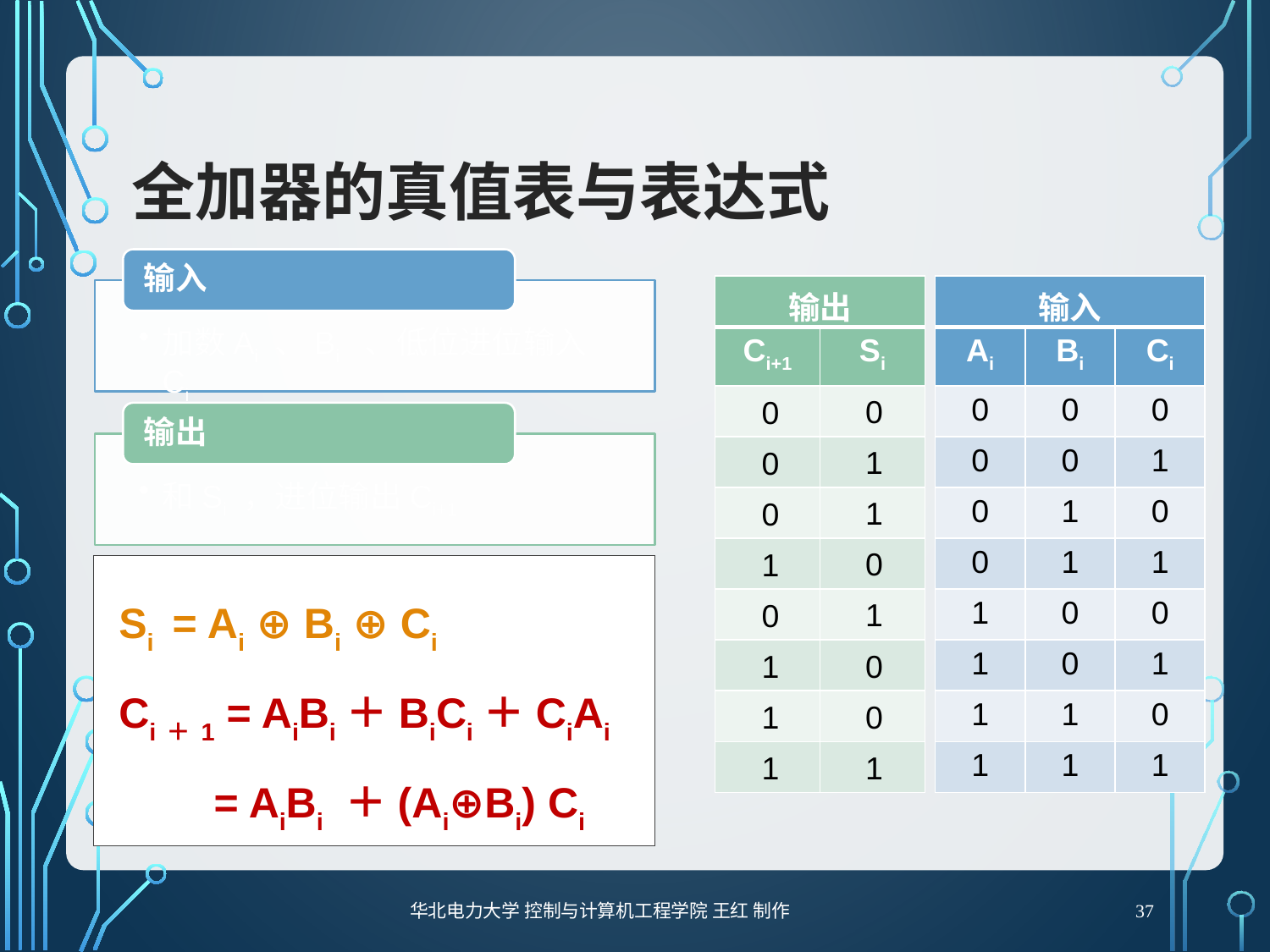

# 全加器的真值表与表达式
加数Ai 、Bi  、低位进位输入Ci
输入
和Si ，进位输出Ci+1
输出
| 输出 |  |
| --- | --- |
| Ci+1 | Si |
|  |  |
|  |  |
|  |  |
|  |  |
|  |  |
|  |  |
|  |  |
|  |  |
| 输入 |  |  |
| --- | --- | --- |
| Ai | Bi | Ci |
| 0 | 0 | 0 |
| 0 | 0 | 1 |
| 0 | 1 | 0 |
| 0 | 1 | 1 |
| 1 | 0 | 0 |
| 1 | 0 | 1 |
| 1 | 1 | 0 |
| 1 | 1 | 1 |
0
0
1
0
1
0
0
1
Si  = Ai ⊕ Bi ⊕ Ci
Ci＋1 = AiBi＋BiCi＋CiAi
         = AiBi ＋(Ai⊕Bi) Ci
1
0
0
1
0
1
1
1
华北电力大学 控制与计算机工程学院 王红 制作
37